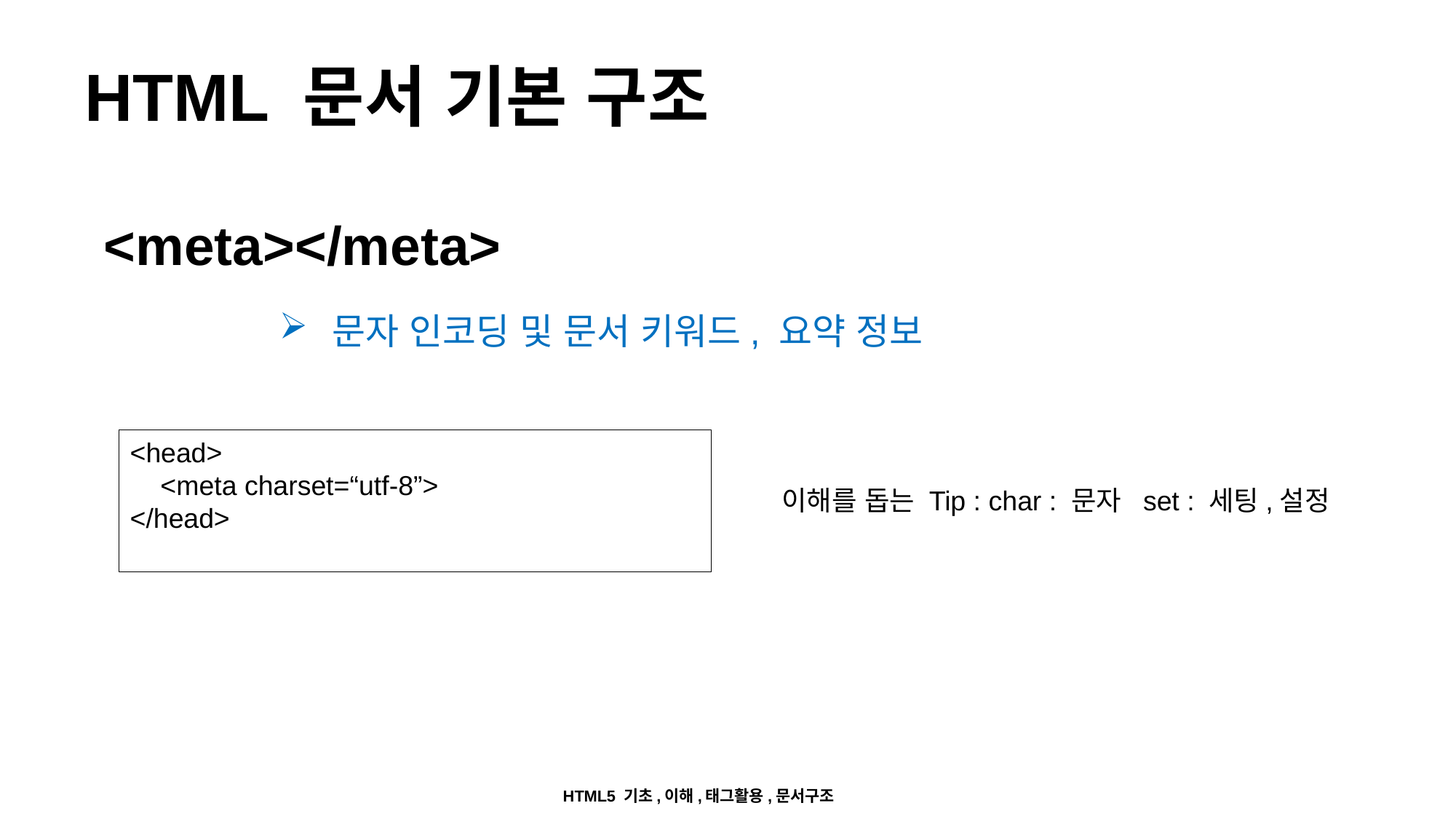

# HTML 문서 기본 구조
<meta></meta>

 문자 인코딩 및 문서 키워드, 요약 정보
<head>
    <meta charset=“utf-8”>
</head>

이해를 돕는 Tip : char : 문자  set : 세팅,설정
HTML5 & CSS3
HTML5 기초,이해,태그활용,문서구조
18